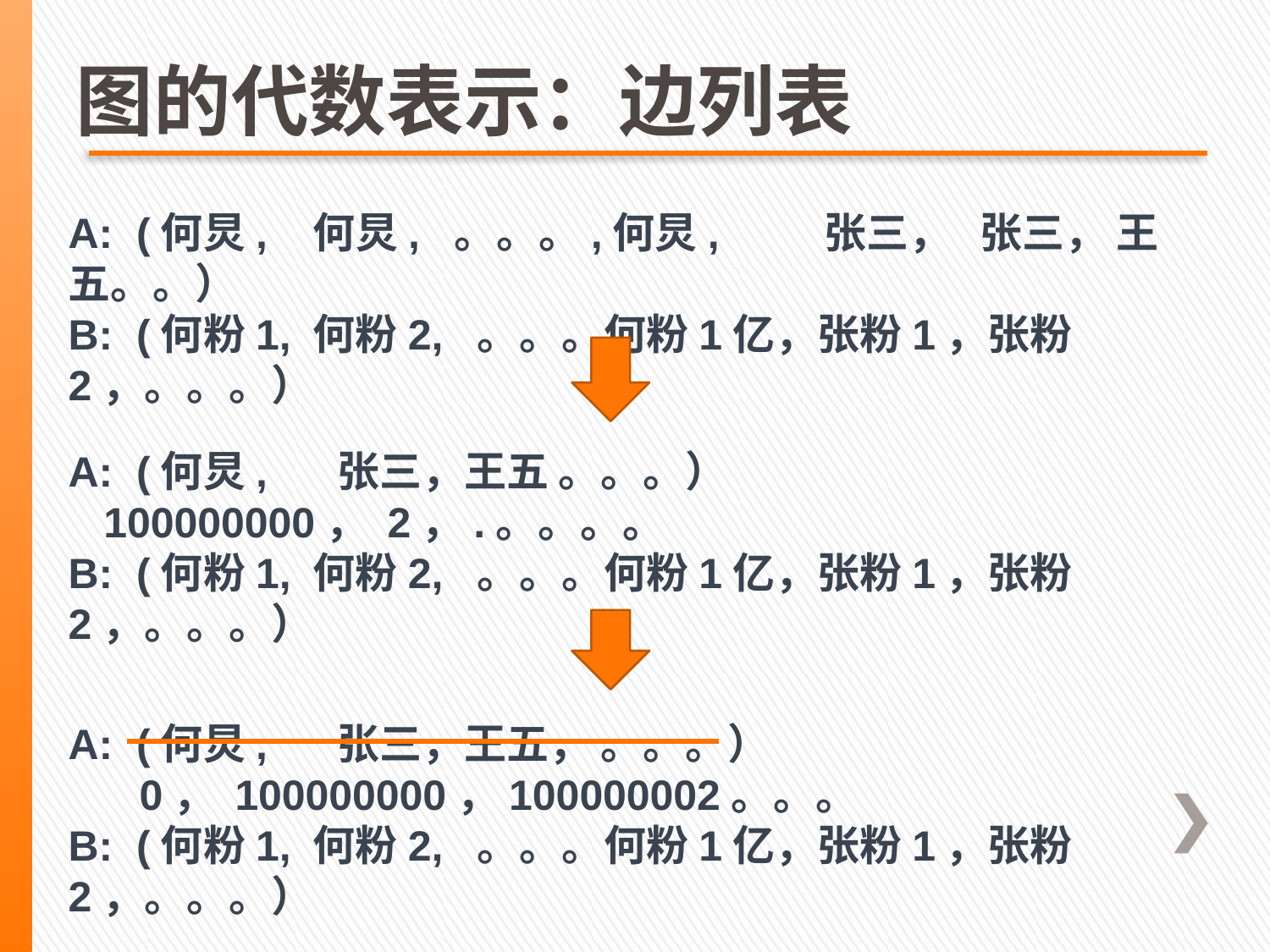

图的代数表示：边列表
A:  (何炅,   何炅,  。。。,何炅,        张三，   张三， 王五。。）
B:  (何粉1, 何粉2,  。。。何粉1亿，张粉1，张粉2，。。。）

A:  (何炅,     张三，王五 。。。）
   100000000， 2，.。。。。
B:  (何粉1, 何粉2,  。。。何粉1亿，张粉1，张粉2，。。。）

A:  (何炅,     张三，王五， 。。。）
      0， 100000000，100000002。。。
B:  (何粉1, 何粉2,  。。。何粉1亿，张粉1，张粉2，。。。）